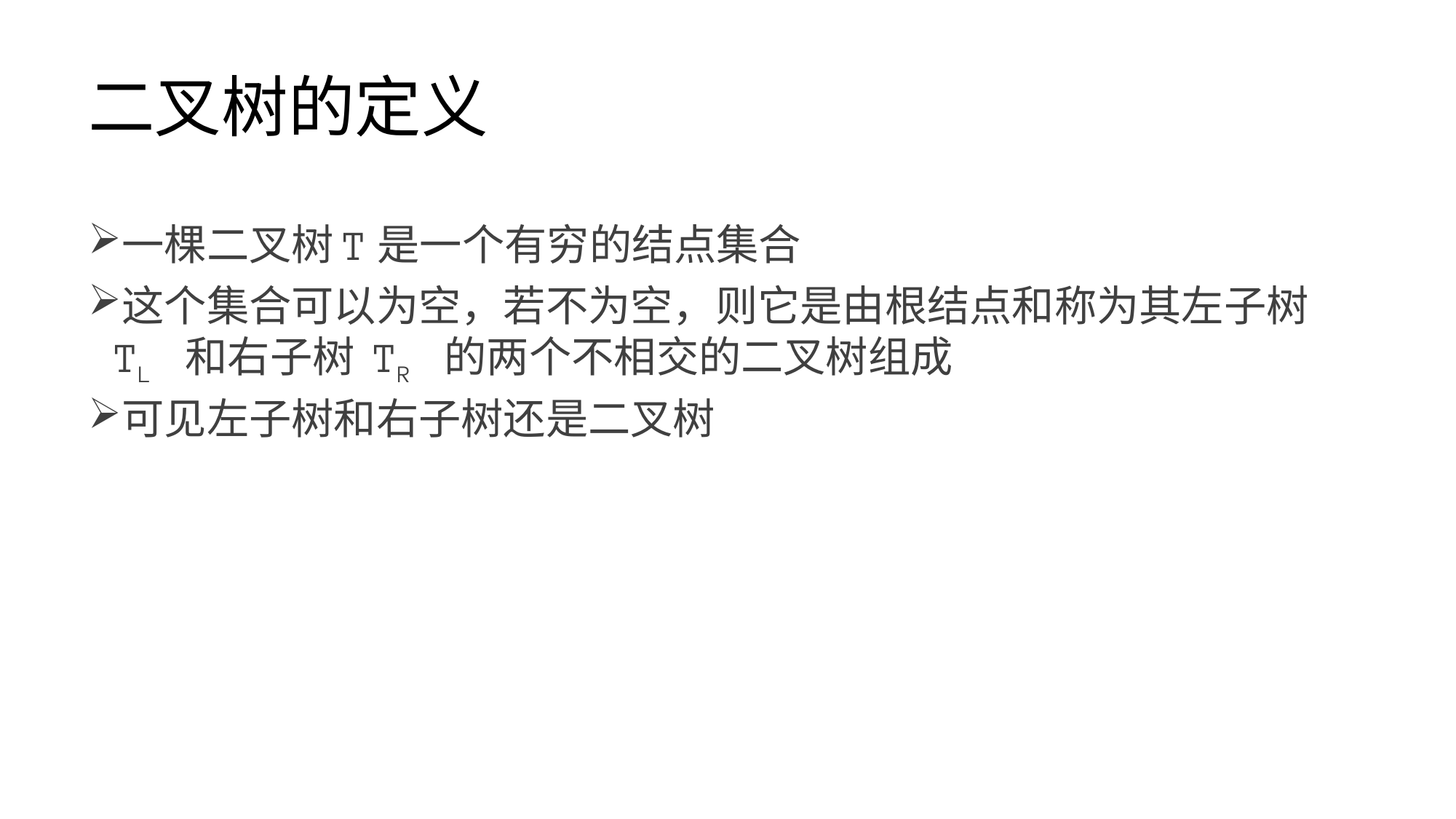

# 二叉树的定义
一棵二叉树T是一个有穷的结点集合
这个集合可以为空，若不为空，则它是由根结点和称为其左子树 TL 和右子树 TR 的两个不相交的二叉树组成
可见左子树和右子树还是二叉树